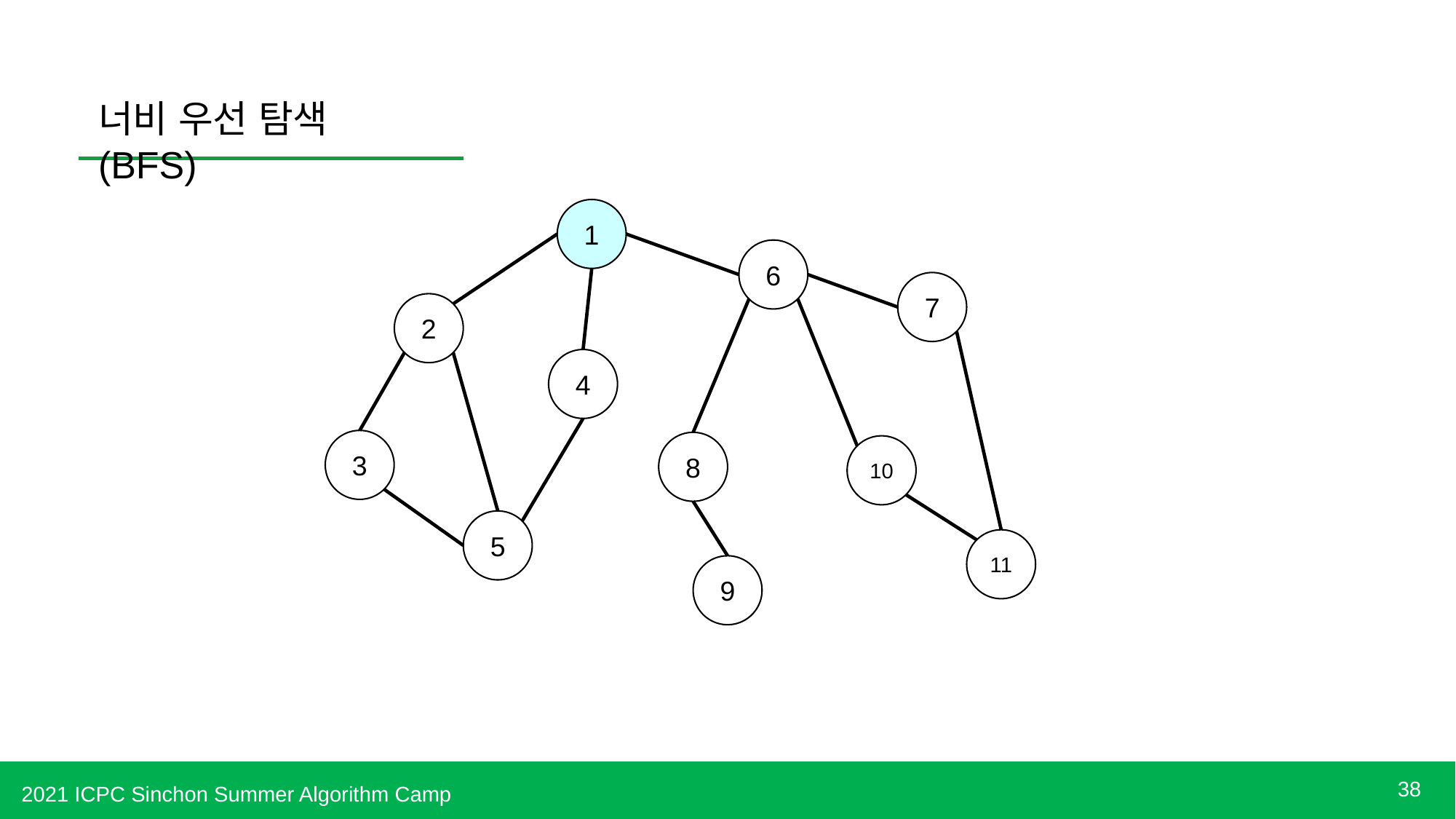

너비 우선 탐색 (BFS)
1
6
7
2
4
3
8
10
5
11
9

38
2021 ICPC Sinchon Summer Algorithm Camp